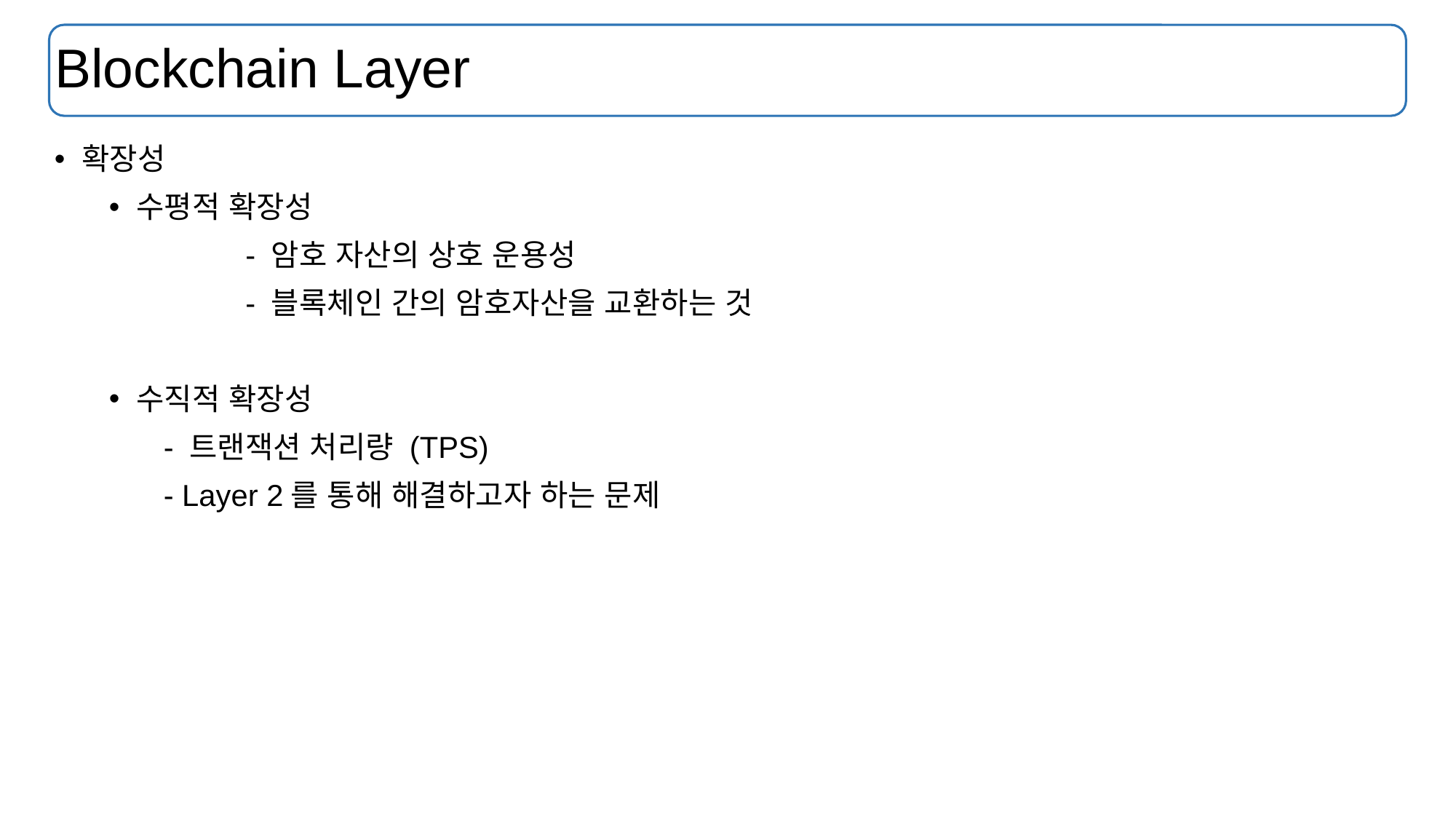

# Blockchain Layer
확장성
수평적 확장성
		- 암호 자산의 상호 운용성
		- 블록체인 간의 암호자산을 교환하는 것

수직적 확장성
- 트랜잭션 처리량 (TPS)
- Layer 2를 통해 해결하고자 하는 문제
4